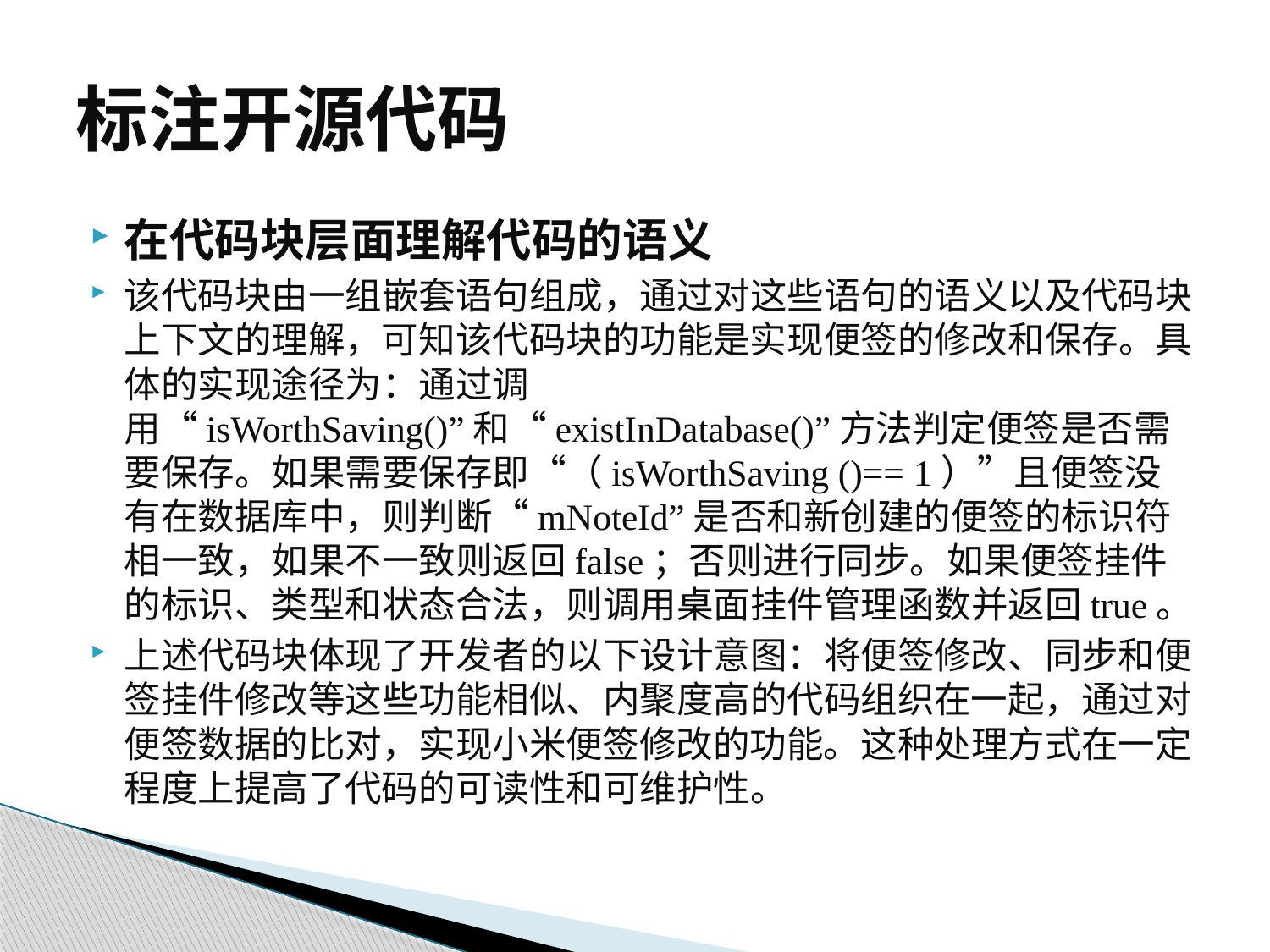

# 标注开源代码
在代码块层面理解代码的语义
该代码块由一组嵌套语句组成，通过对这些语句的语义以及代码块上下文的理解，可知该代码块的功能是实现便签的修改和保存。具体的实现途径为：通过调用“isWorthSaving()”和“existInDatabase()”方法判定便签是否需要保存。如果需要保存即“（isWorthSaving ()== 1）”且便签没有在数据库中，则判断“mNoteId”是否和新创建的便签的标识符相一致，如果不一致则返回false；否则进行同步。如果便签挂件的标识、类型和状态合法，则调用桌面挂件管理函数并返回true。
上述代码块体现了开发者的以下设计意图：将便签修改、同步和便签挂件修改等这些功能相似、内聚度高的代码组织在一起，通过对便签数据的比对，实现小米便签修改的功能。这种处理方式在一定程度上提高了代码的可读性和可维护性。